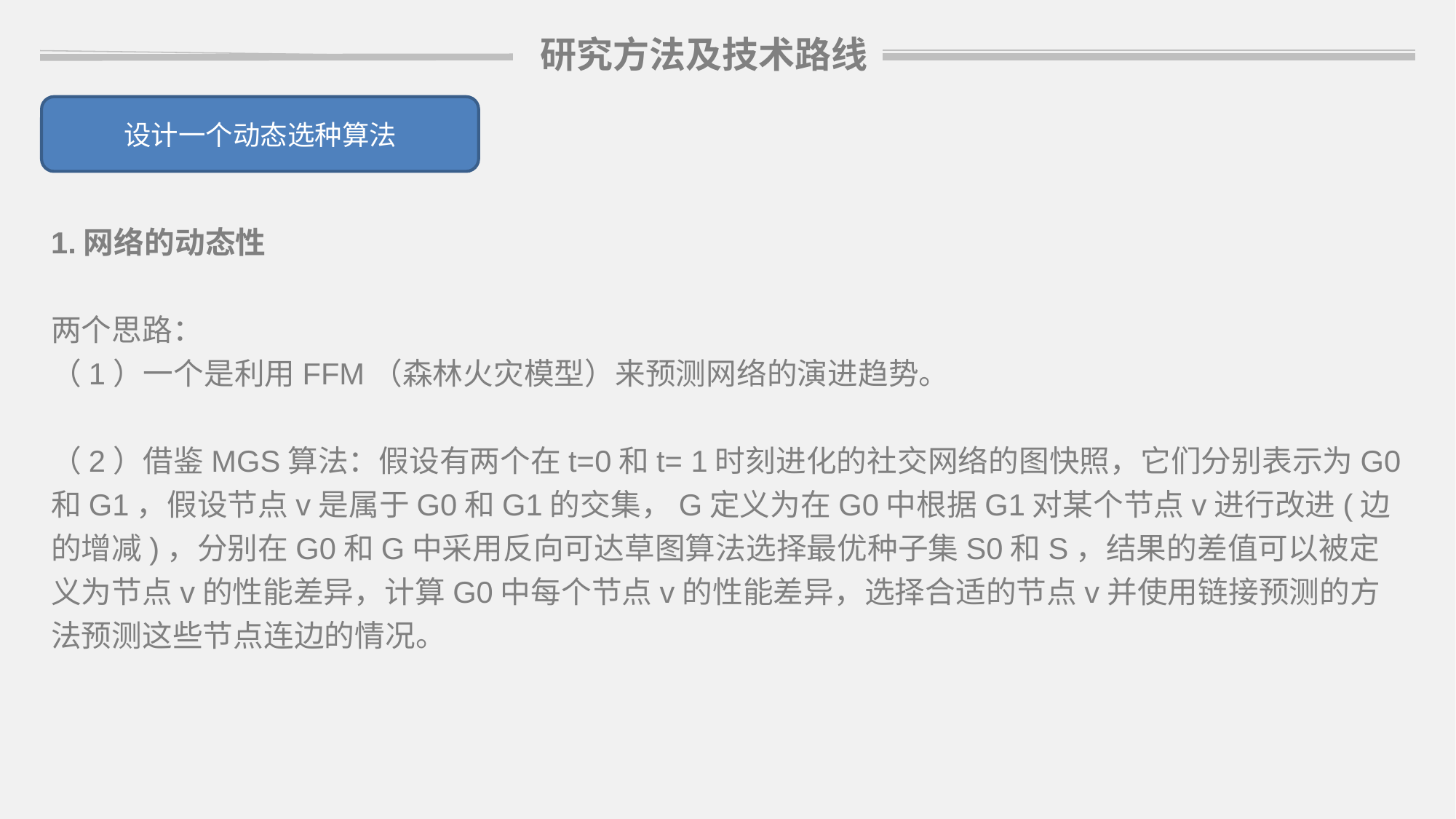

研究方法及技术路线
设计一个动态选种算法
1.网络的动态性

两个思路：
（1）一个是利用FFM（森林火灾模型）来预测网络的演进趋势。

（2）借鉴MGS算法：假设有两个在t=0和t= 1时刻进化的社交网络的图快照，它们分别表示为G0和G1，假设节点v是属于G0和G1的交集，G定义为在G0中根据G1对某个节点v进行改进(边的增减)，分别在G0和G中采用反向可达草图算法选择最优种子集S0和S，结果的差值可以被定义为节点v的性能差异，计算G0中每个节点v的性能差异，选择合适的节点v并使用链接预测的方法预测这些节点连边的情况。